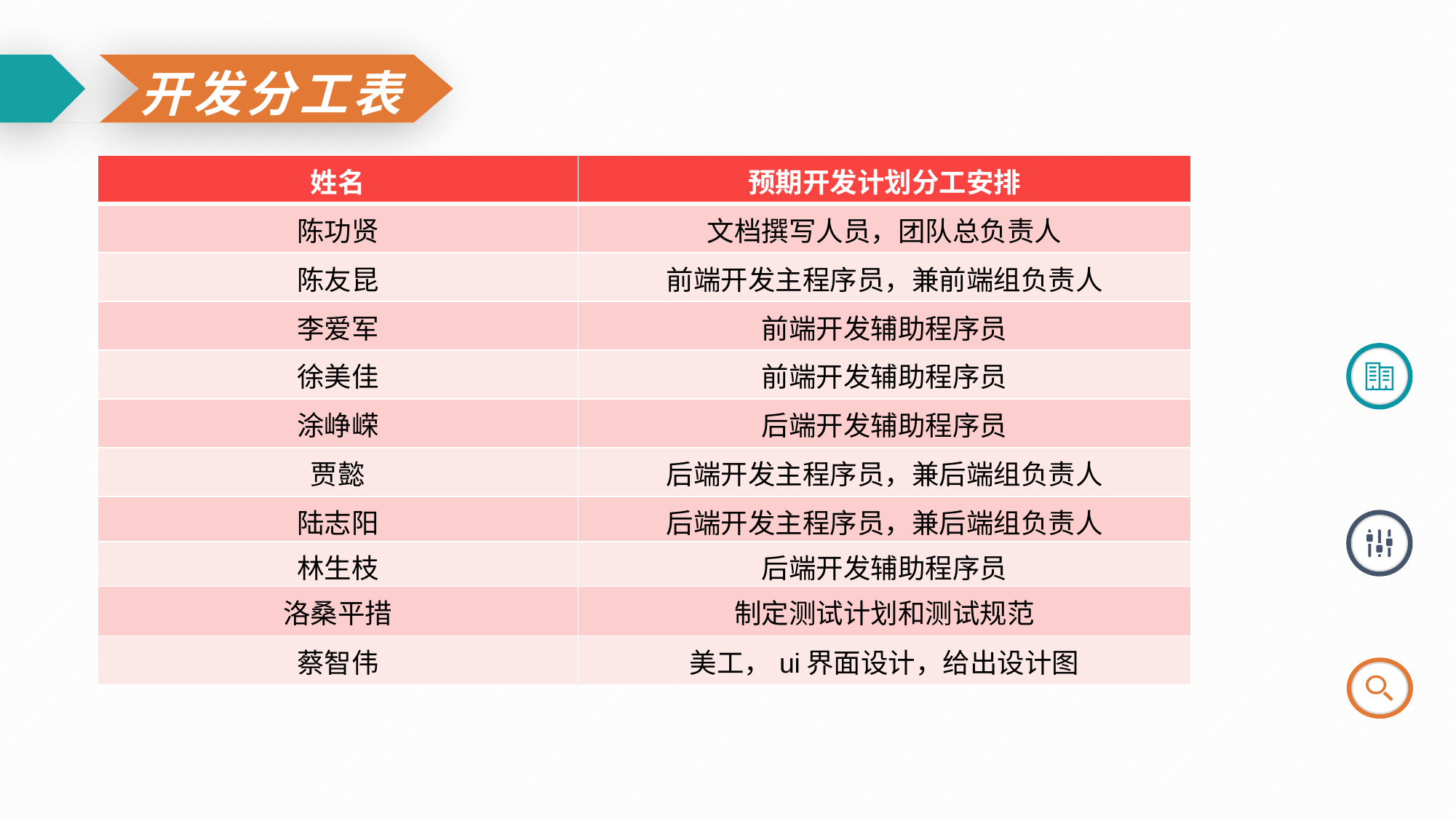

开发分工表

| 姓名 | 预期开发计划分工安排 |
| --- | --- |
| 陈功贤 | 文档撰写人员，团队总负责人 |
| 陈友昆 | 前端开发主程序员，兼前端组负责人 |
| 李爱军 | 前端开发辅助程序员 |
| 徐美佳 | 前端开发辅助程序员 |
| 涂峥嵘 | 后端开发辅助程序员 |
| 贾懿 | 后端开发主程序员，兼后端组负责人 |
| 陆志阳 | 后端开发主程序员，兼后端组负责人 |
| 林生枝 | 后端开发辅助程序员 |
| 洛桑平措 | 制定测试计划和测试规范 |
| 蔡智伟 | 美工，ui界面设计，给出设计图 |